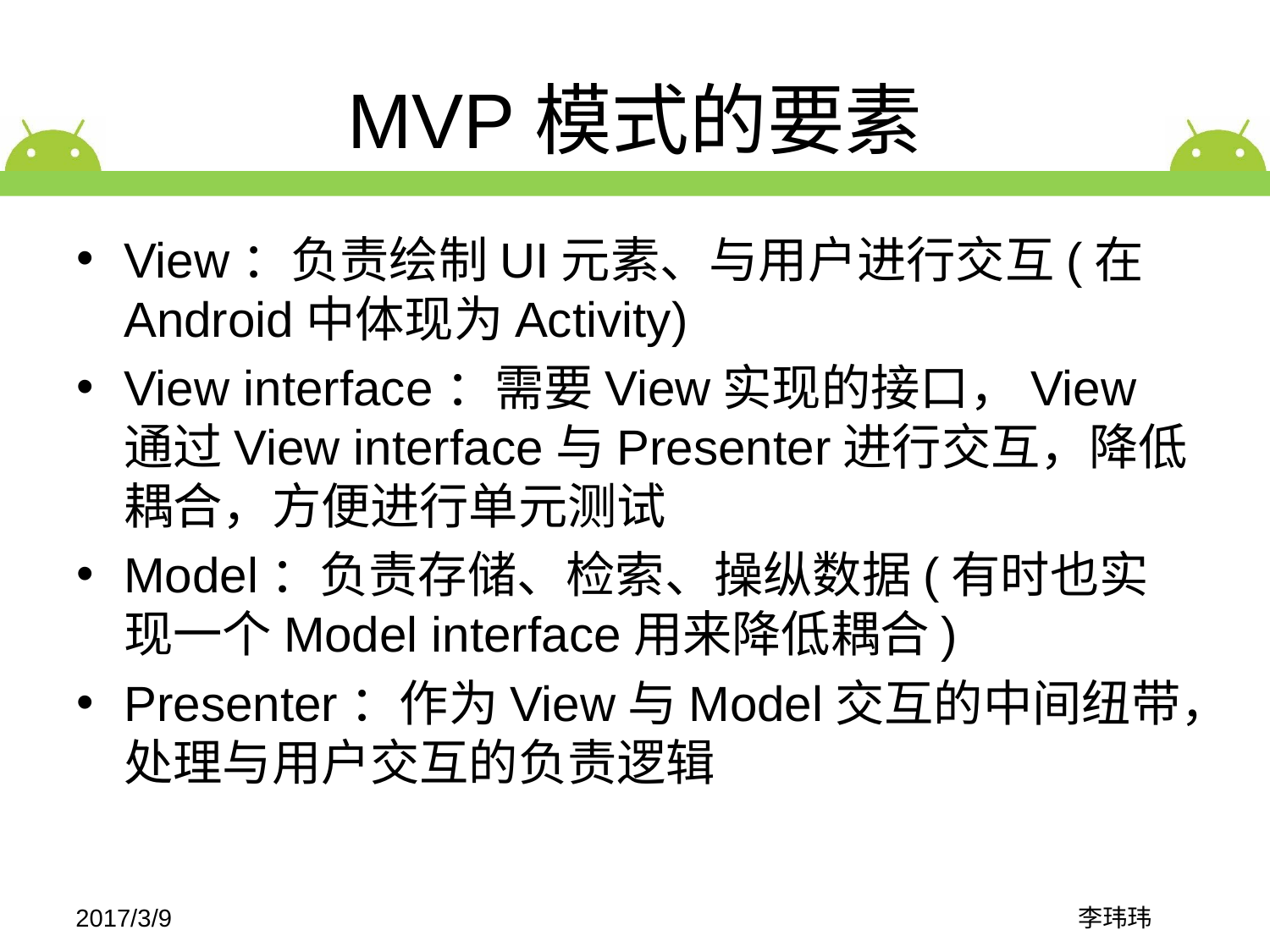

# MVP模式的要素
View：负责绘制UI元素、与用户进行交互(在Android中体现为Activity)
View interface：需要View实现的接口，View通过View interface与Presenter进行交互，降低耦合，方便进行单元测试
Model：负责存储、检索、操纵数据(有时也实现一个Model interface用来降低耦合)
Presenter：作为View与Model交互的中间纽带，处理与用户交互的负责逻辑